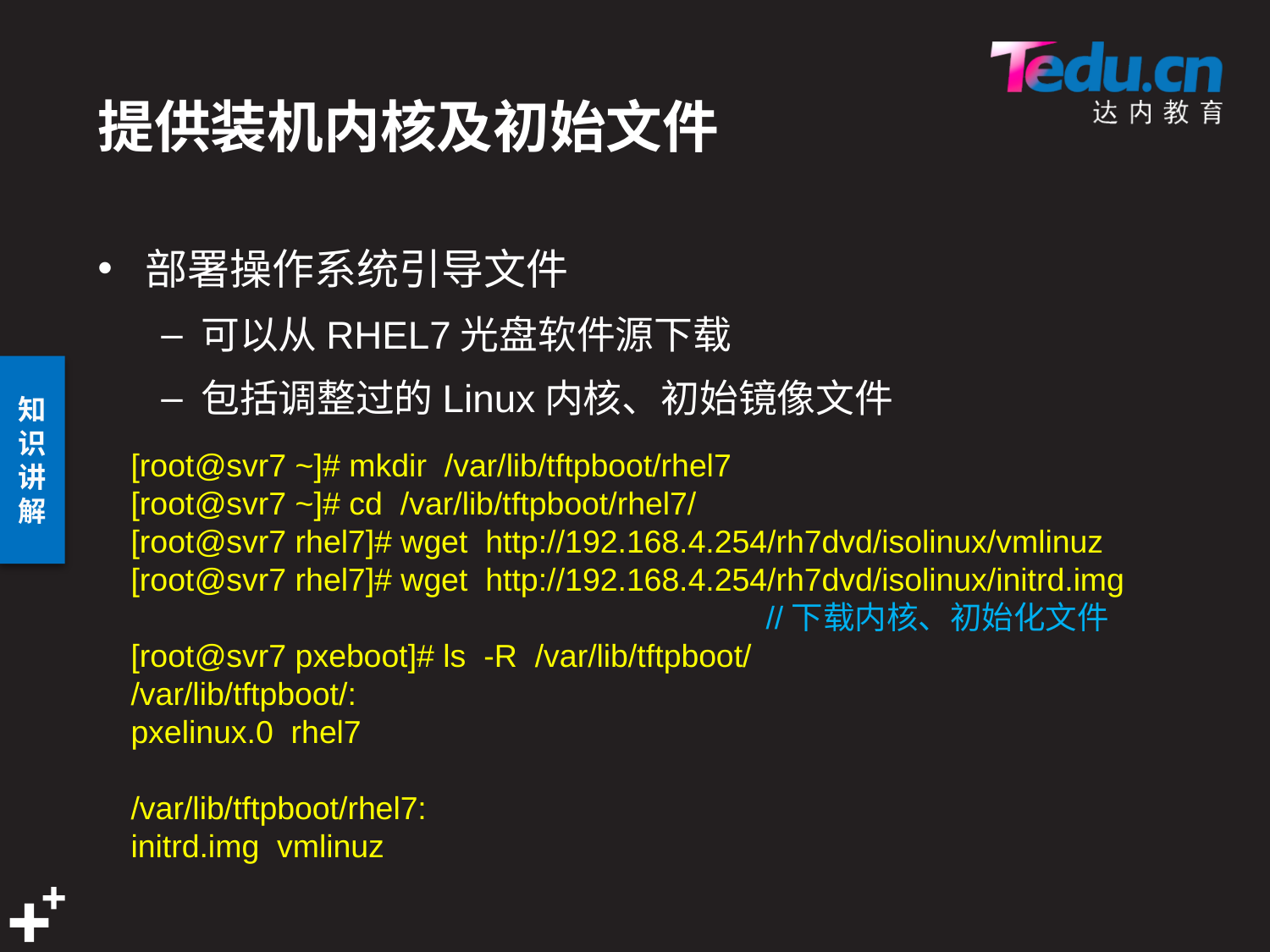

# 提供装机内核及初始文件
部署操作系统引导文件
可以从RHEL7光盘软件源下载
包括调整过的Linux内核、初始镜像文件
[root@svr7 ~]# mkdir  /var/lib/tftpboot/rhel7
[root@svr7 ~]# cd  /var/lib/tftpboot/rhel7/
[root@svr7 rhel7]# wget  http://192.168.4.254/rh7dvd/isolinux/vmlinuz
[root@svr7 rhel7]# wget  http://192.168.4.254/rh7dvd/isolinux/initrd.img
  					//下载内核、初始化文件
[root@svr7 pxeboot]# ls  -R  /var/lib/tftpboot/
/var/lib/tftpboot/:
pxelinux.0  rhel7

/var/lib/tftpboot/rhel7:
initrd.img  vmlinuz